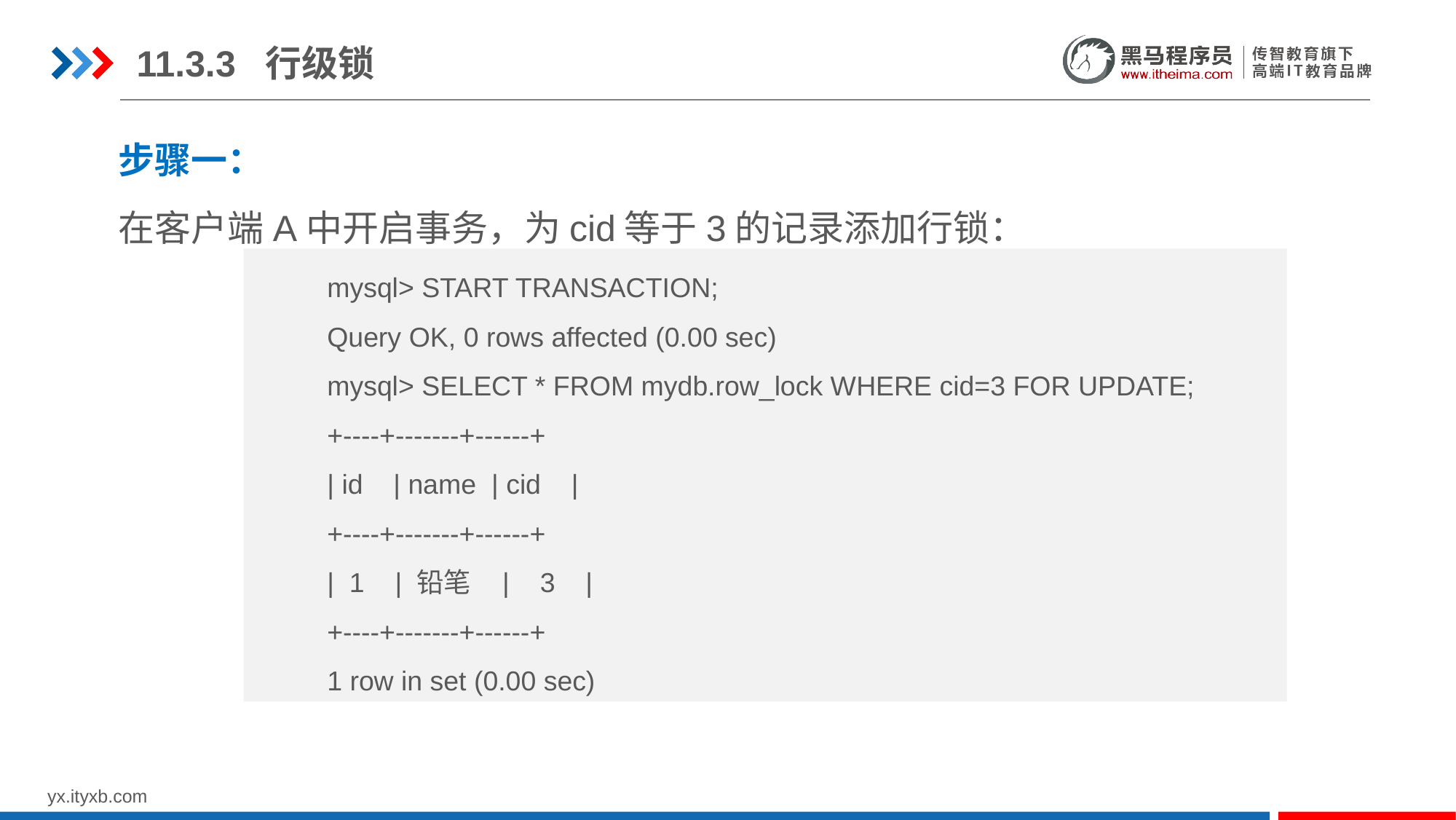

11.3.3  行级锁
步骤一：
在客户端A中开启事务，为cid等于3的记录添加行锁：
mysql> START TRANSACTION;
Query OK, 0 rows affected (0.00 sec)
mysql> SELECT * FROM mydb.row_lock WHERE cid=3 FOR UPDATE;
+----+-------+------+
| id    | name  | cid    |
+----+-------+------+
|  1    | 铅笔    |    3    |
+----+-------+------+
1 row in set (0.00 sec)